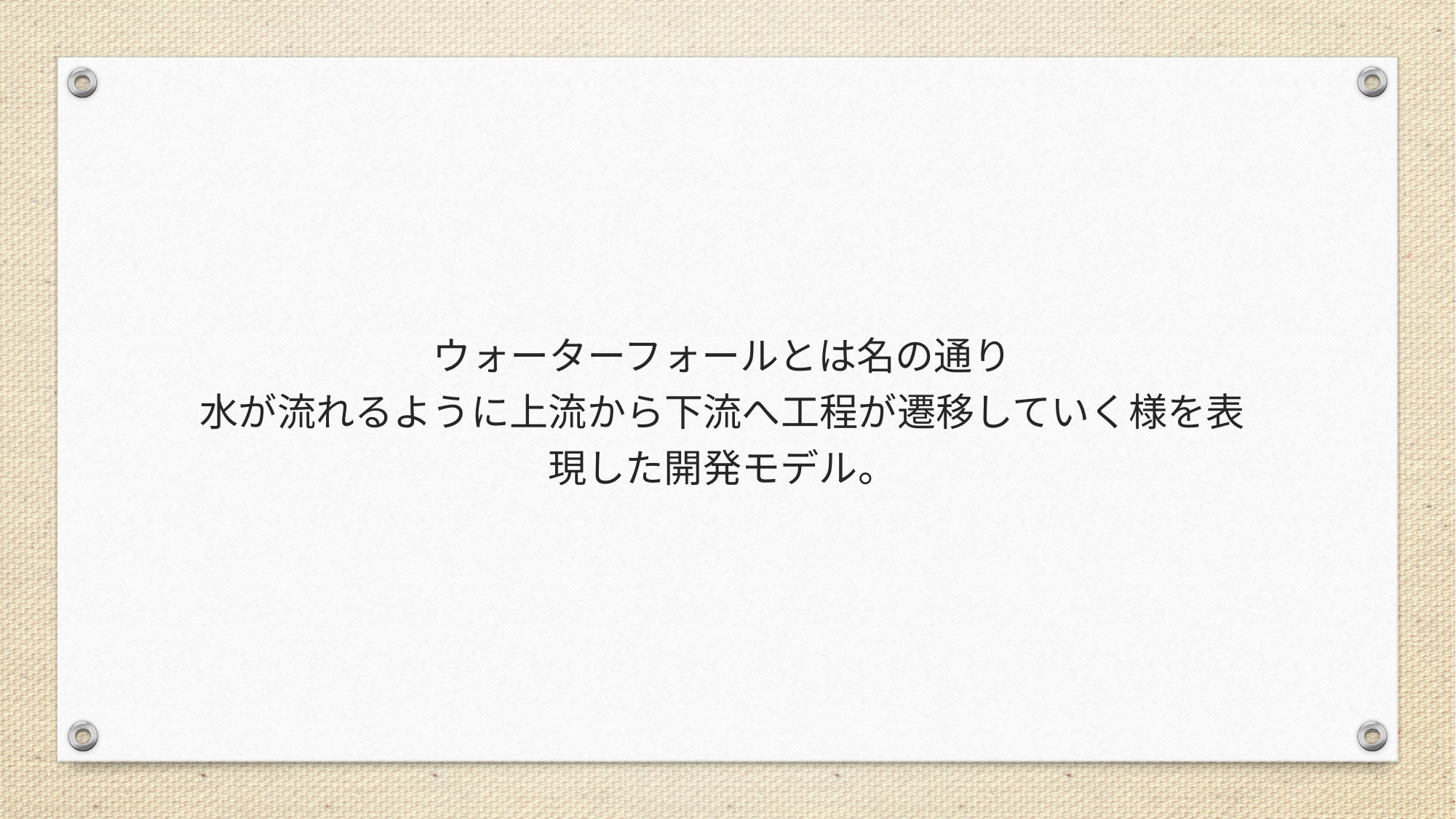

ウォーターフォールとは名の通り
水が流れるように上流から下流へ工程が遷移していく様を表現した開発モデル。